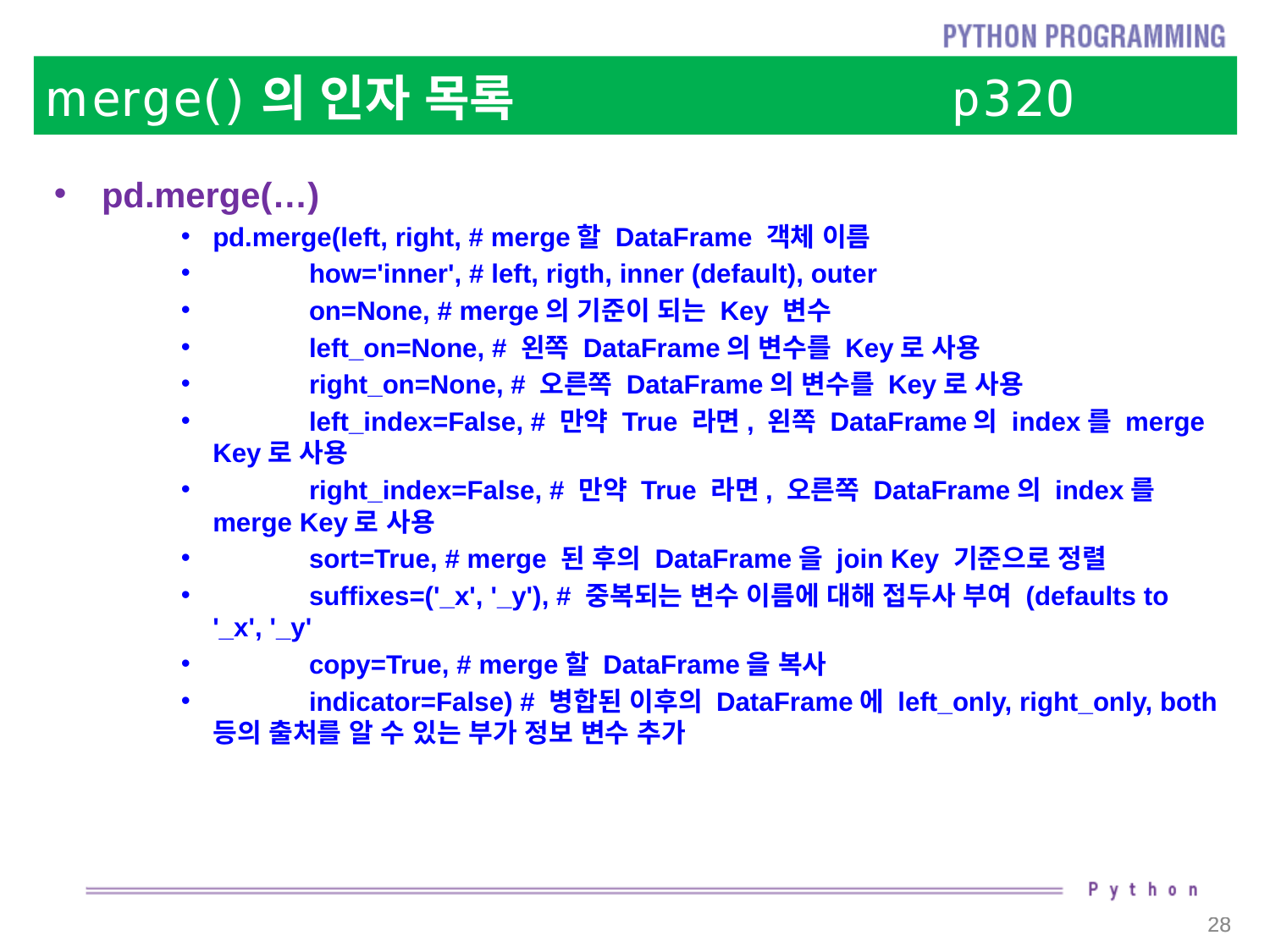

# merge()의 인자 목록                               p320
pd.merge(…)
pd.merge(left, right, # merge할 DataFrame 객체 이름
             how='inner', # left, rigth, inner (default), outer
             on=None, # merge의 기준이 되는 Key 변수
             left_on=None, # 왼쪽 DataFrame의 변수를 Key로 사용
             right_on=None, # 오른쪽 DataFrame의 변수를 Key로 사용
             left_index=False, # 만약 True 라면, 왼쪽 DataFrame의 index를 merge Key로 사용
             right_index=False, # 만약 True 라면, 오른쪽 DataFrame의 index를 merge Key로 사용
             sort=True, # merge 된 후의 DataFrame을 join Key 기준으로 정렬
             suffixes=('_x', '_y'), # 중복되는 변수 이름에 대해 접두사 부여 (defaults to '_x', '_y'
             copy=True, # merge할 DataFrame을 복사
             indicator=False) # 병합된 이후의 DataFrame에 left_only, right_only, both 등의 출처를 알 수 있는 부가 정보 변수 추가

28